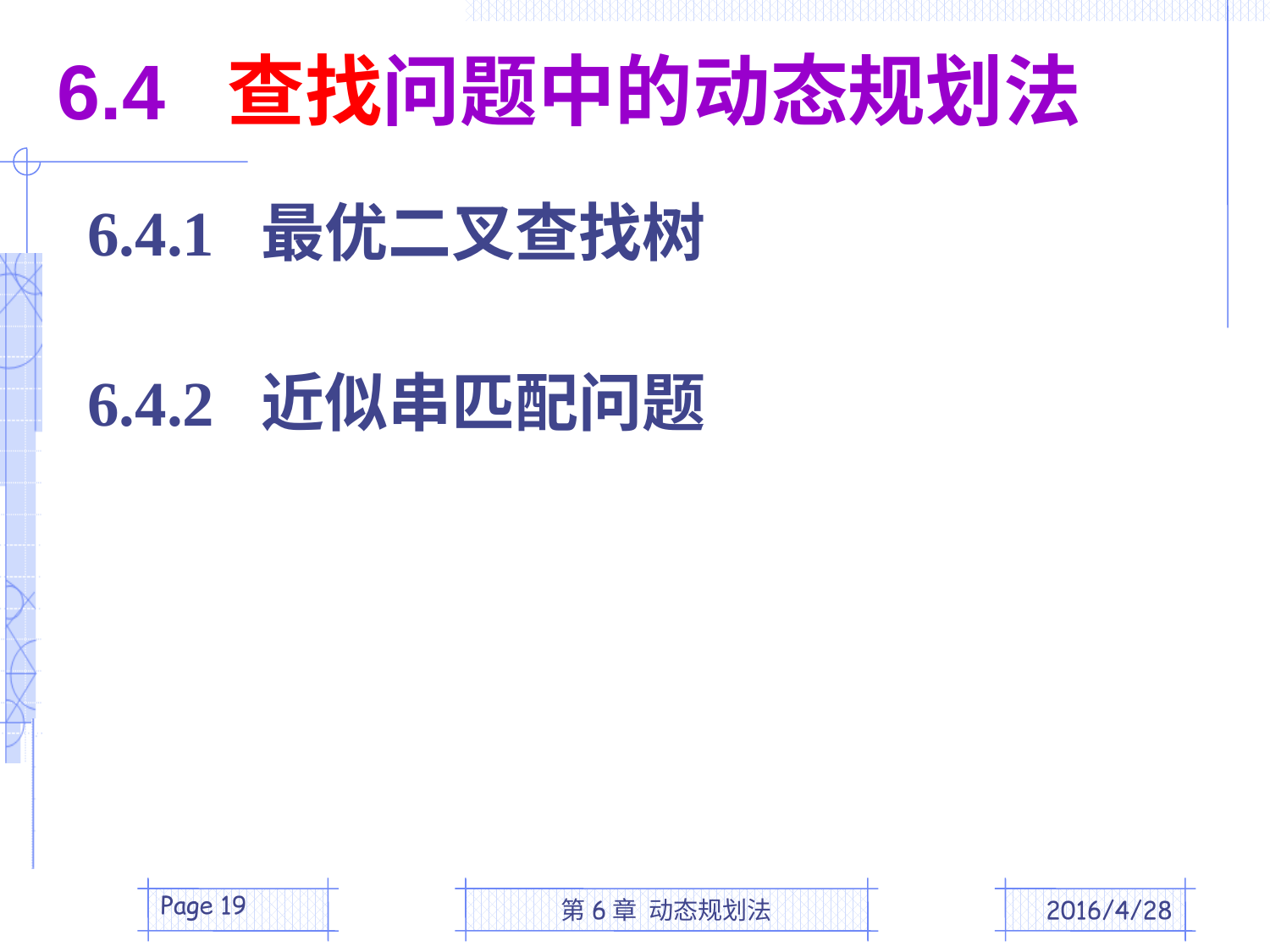

6.4  查找问题中的动态规划法
6.4.1  最优二叉查找树
6.4.2  近似串匹配问题
Page 19
第6章  动态规划法
2016/4/28